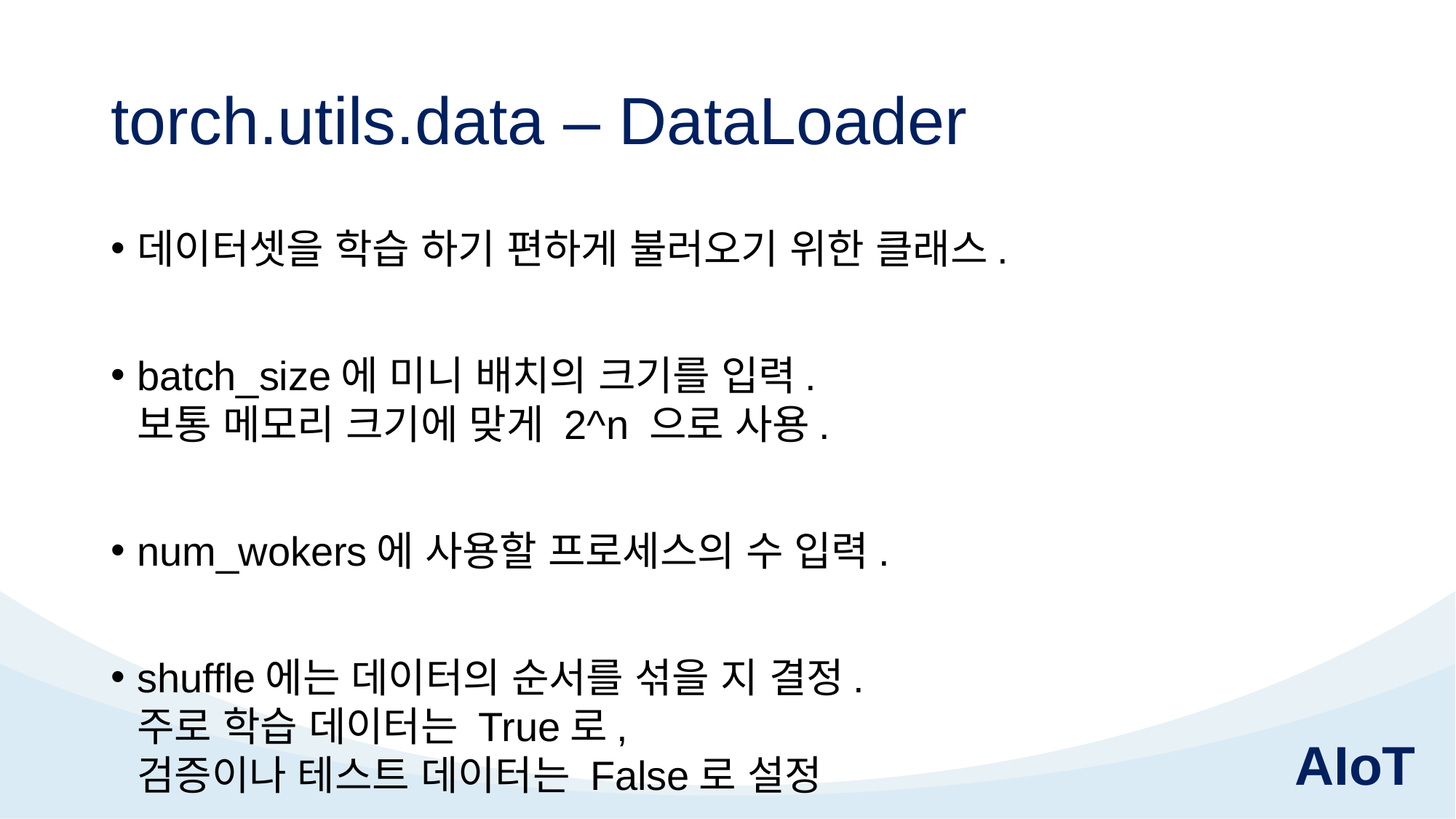

# torch.utils.data – DataLoader
데이터셋을 학습 하기 편하게 불러오기 위한 클래스.

batch_size에 미니 배치의 크기를 입력.
보통 메모리 크기에 맞게 2^n 으로 사용.

num_wokers에 사용할 프로세스의 수 입력.

shuffle에는 데이터의 순서를 섞을 지 결정.
주로 학습 데이터는 True로,
검증이나 테스트 데이터는 False로 설정